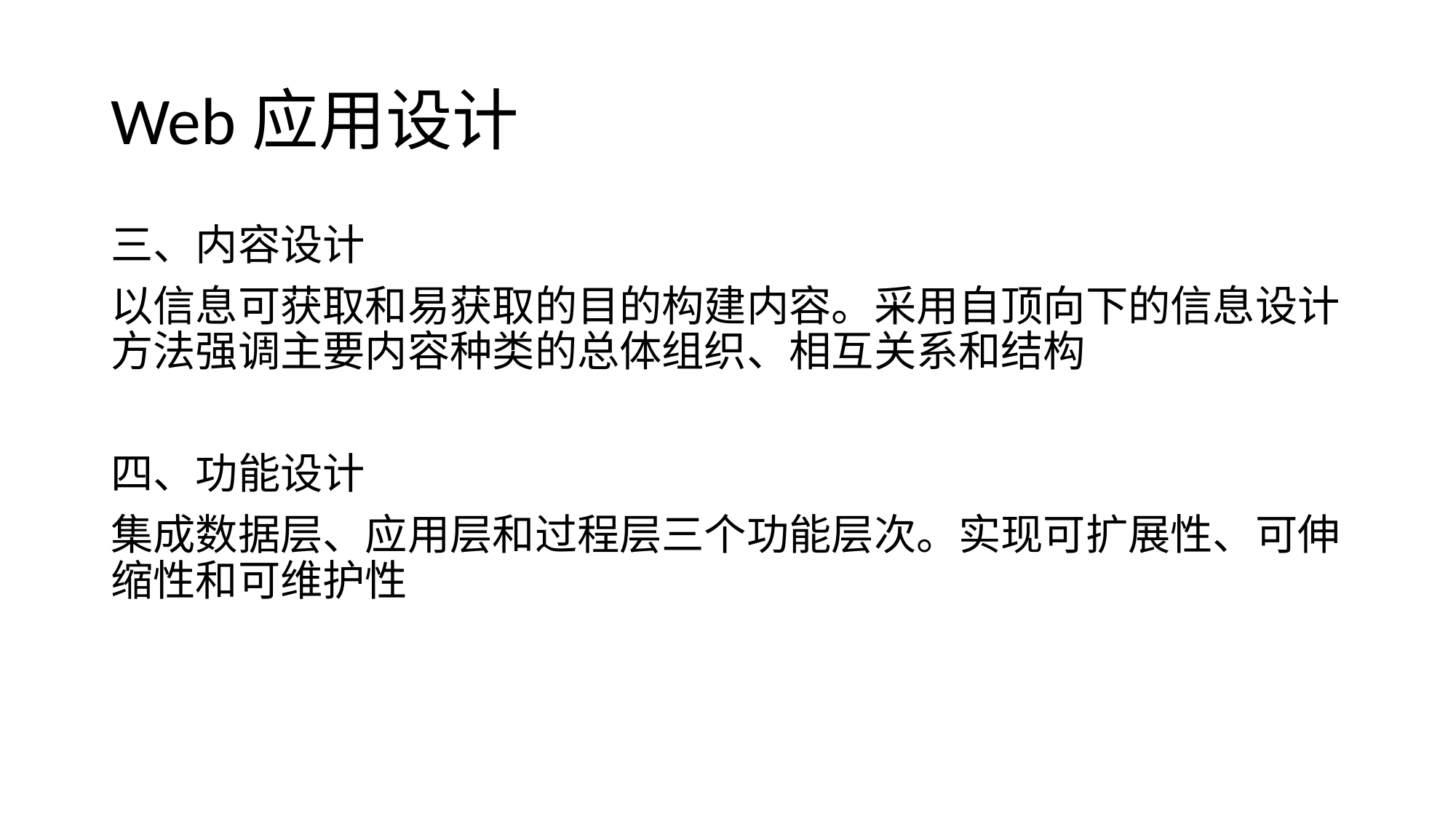

# Web应用设计
三、内容设计
以信息可获取和易获取的目的构建内容。采用自顶向下的信息设计方法强调主要内容种类的总体组织、相互关系和结构

四、功能设计
集成数据层、应用层和过程层三个功能层次。实现可扩展性、可伸缩性和可维护性